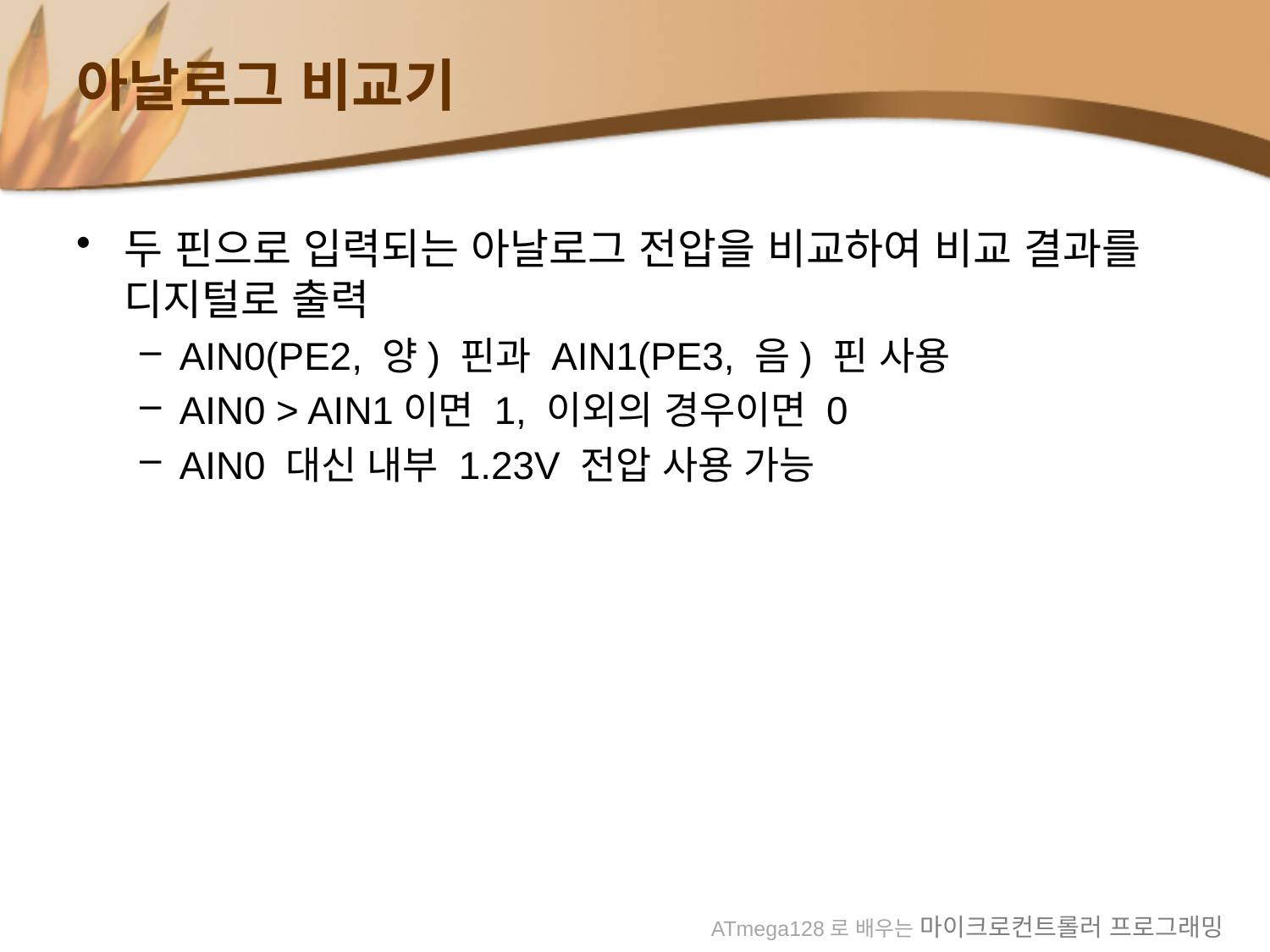

# 아날로그 비교기
두 핀으로 입력되는 아날로그 전압을 비교하여 비교 결과를 디지털로 출력
AIN0(PE2, 양) 핀과 AIN1(PE3, 음) 핀 사용
AIN0 > AIN1이면 1, 이외의 경우이면 0
AIN0 대신 내부 1.23V 전압 사용 가능